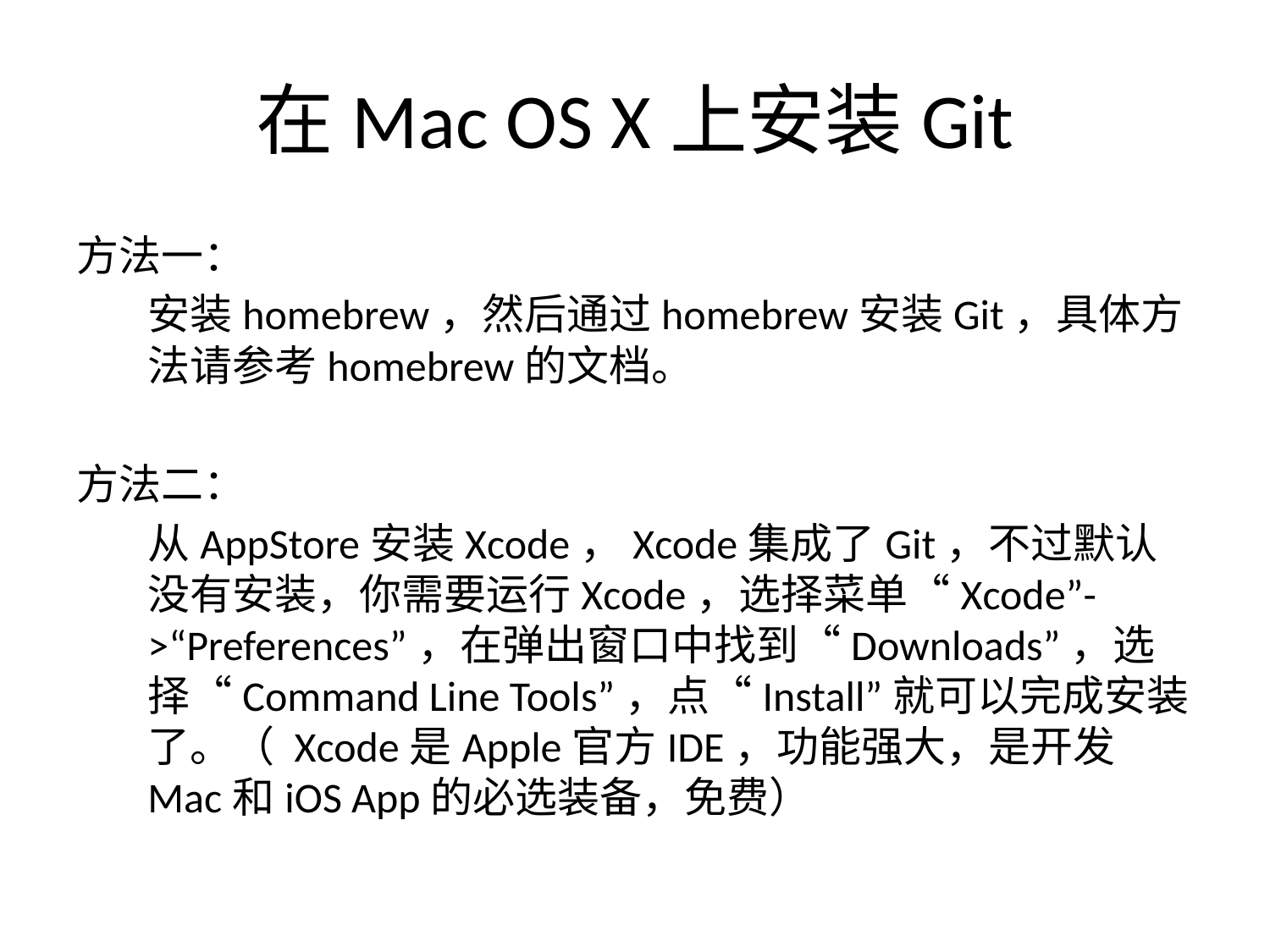

# 在Mac OS X上安装Git
方法一：
	安装homebrew，然后通过homebrew安装Git，具体方法请参考homebrew的文档。

方法二：
	从AppStore安装Xcode，Xcode集成了Git，不过默认没有安装，你需要运行Xcode，选择菜单“Xcode”->“Preferences”，在弹出窗口中找到“Downloads”，选择“Command Line Tools”，点“Install”就可以完成安装了。（ Xcode是Apple官方IDE，功能强大，是开发Mac和iOS App的必选装备，免费）